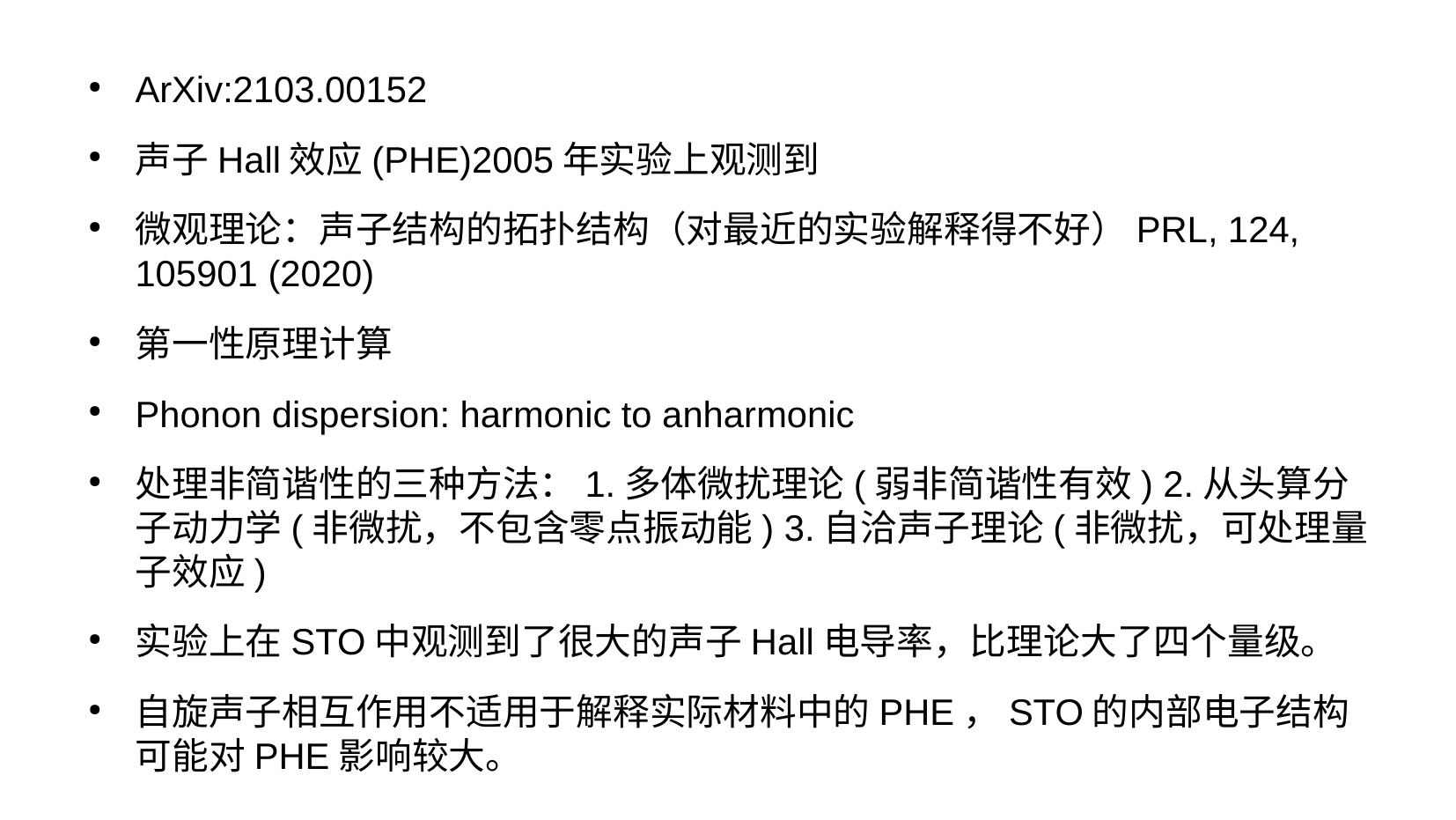

ArXiv:2103.00152
声子Hall效应(PHE)2005年实验上观测到
微观理论：声子结构的拓扑结构（对最近的实验解释得不好）PRL, 124, 105901 (2020)
第一性原理计算
Phonon dispersion: harmonic to anharmonic
处理非简谐性的三种方法：1.多体微扰理论(弱非简谐性有效) 2.从头算分子动力学(非微扰，不包含零点振动能) 3.自洽声子理论(非微扰，可处理量子效应)
实验上在STO中观测到了很大的声子Hall电导率，比理论大了四个量级。
自旋声子相互作用不适用于解释实际材料中的PHE，STO的内部电子结构可能对PHE影响较大。